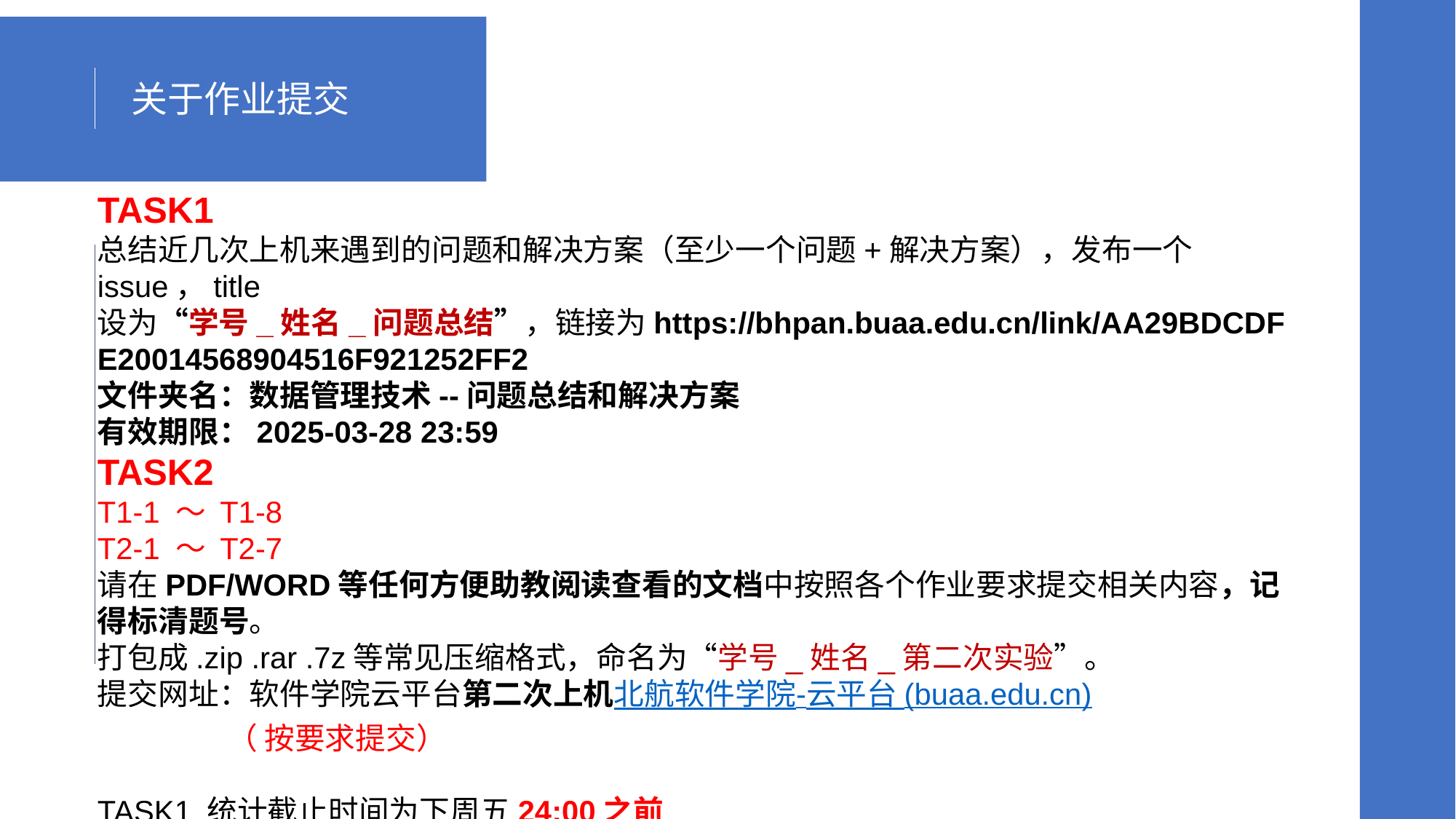

关于作业提交
TASK1
总结近几次上机来遇到的问题和解决方案（至少一个问题+解决方案），发布一个issue，title 设为“学号_姓名_问题总结”，链接为https://bhpan.buaa.edu.cn/link/AA29BDCDFE20014568904516F921252FF2
文件夹名：数据管理技术--问题总结和解决方案
有效期限：2025-03-28 23:59
TASK2
T1-1 ～ T1-8
T2-1 ～ T2-7
请在PDF/WORD等任何方便助教阅读查看的文档中按照各个作业要求提交相关内容，记得标清题号。
打包成.zip .rar .7z等常见压缩格式，命名为“学号_姓名_第二次实验”。
提交网址：软件学院云平台第二次上机北航软件学院-云平台 (buaa.edu.cn)
	  （ 按要求提交）

TASK1 统计截止时间为下周五24:00之前
TASK2 作业截止时间为下周五24:00之前，提交方式为提交到云平台。